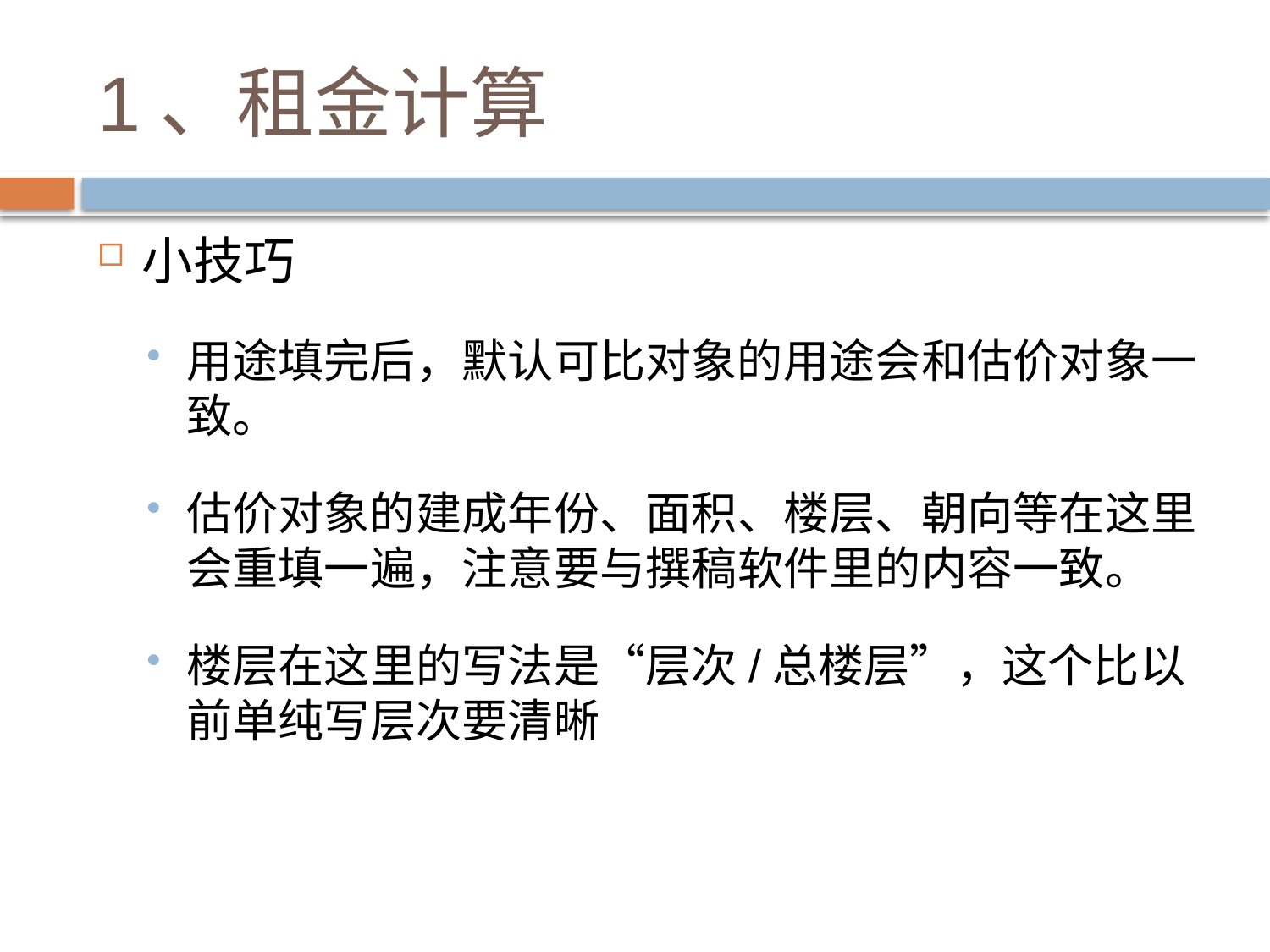

# 1、租金计算
小技巧
用途填完后，默认可比对象的用途会和估价对象一致。
估价对象的建成年份、面积、楼层、朝向等在这里会重填一遍，注意要与撰稿软件里的内容一致。
楼层在这里的写法是“层次/总楼层”，这个比以前单纯写层次要清晰